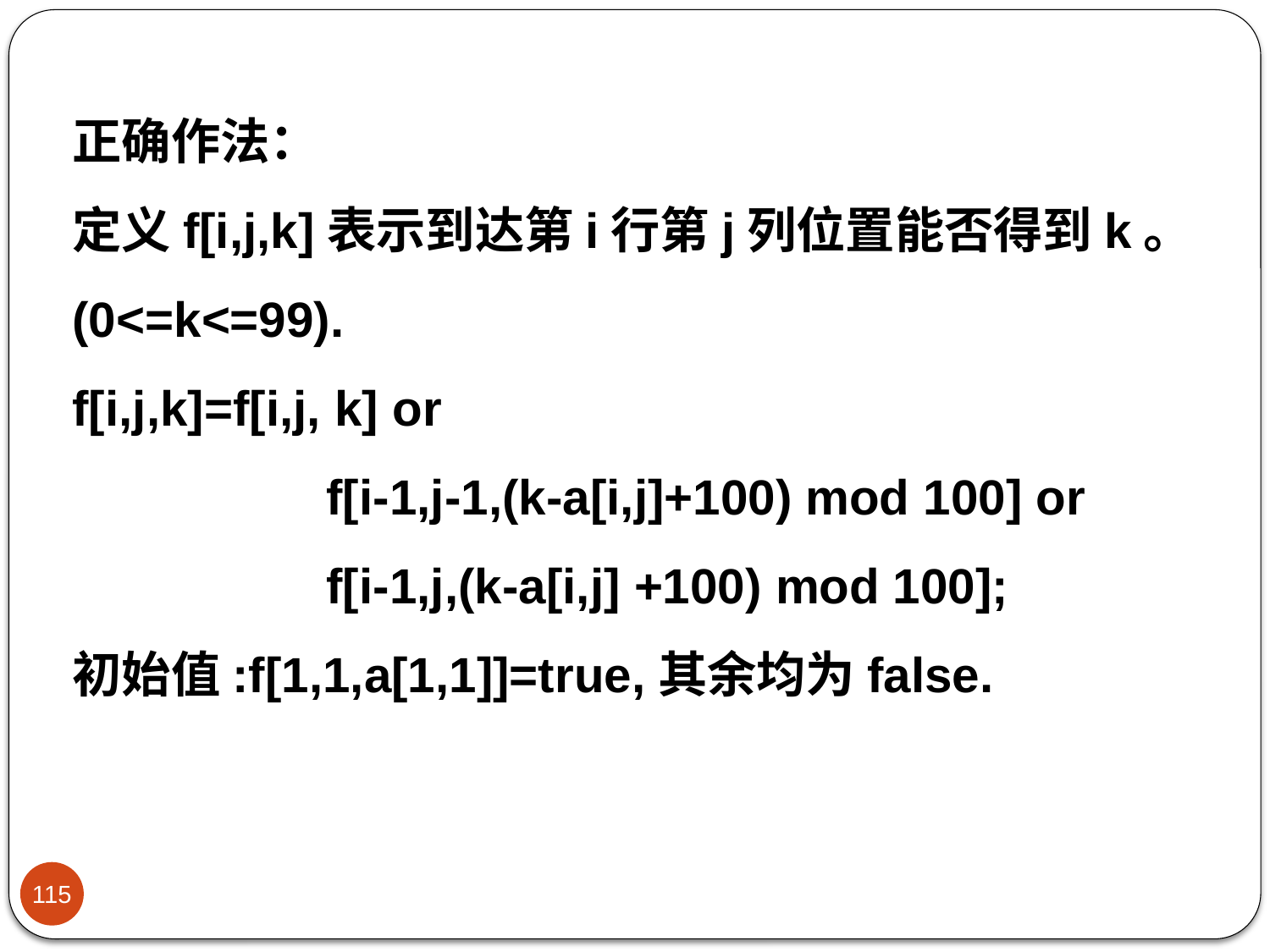

正确作法：
定义f[i,j,k]表示到达第i行第j列位置能否得到k。(0<=k<=99).
f[i,j,k]=f[i,j, k] or
		f[i-1,j-1,(k-a[i,j]+100) mod 100] or
		f[i-1,j,(k-a[i,j] +100) mod 100];
初始值:f[1,1,a[1,1]]=true,其余均为false.
115